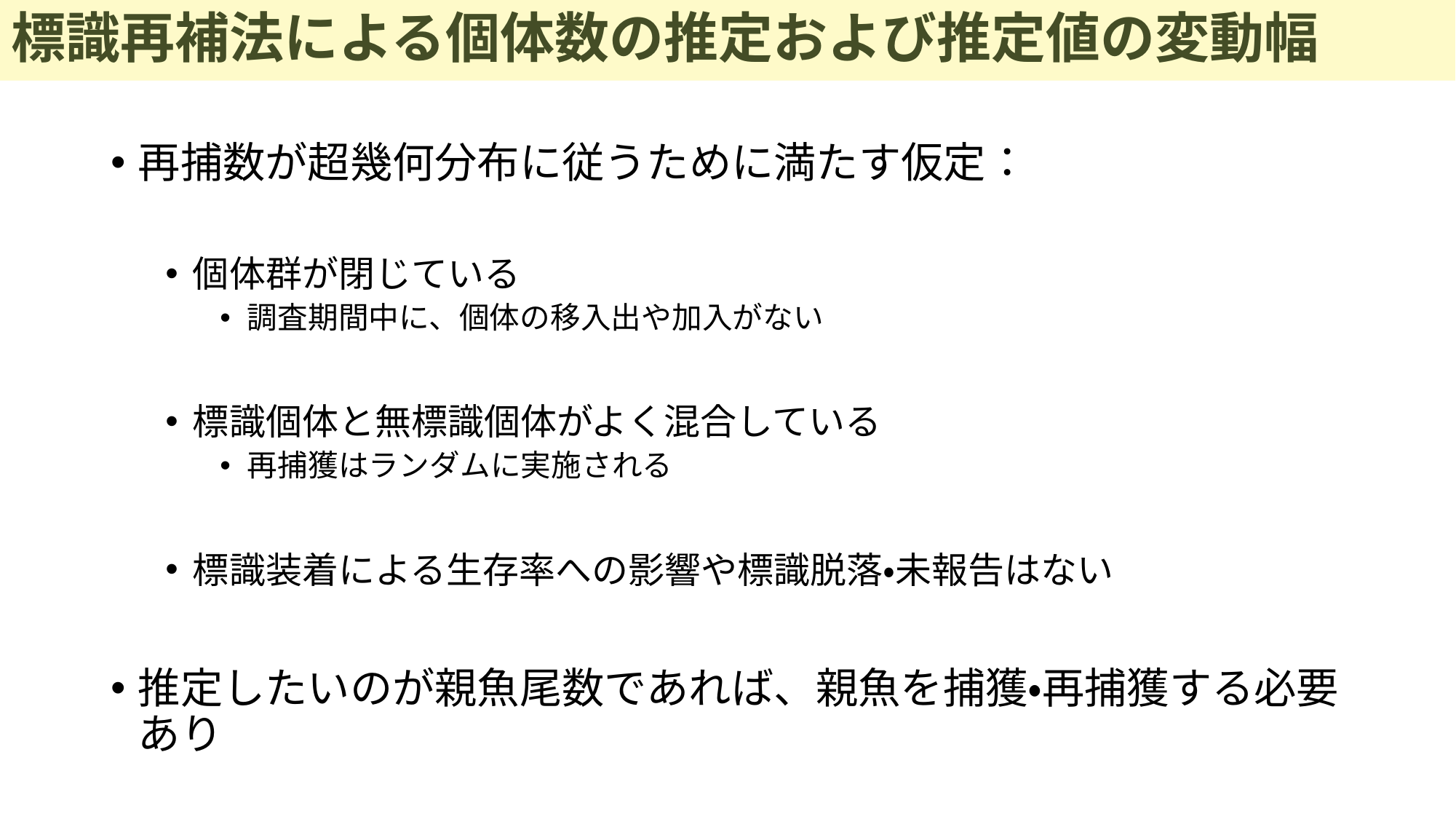

# 標識再補法による個体数の推定および推定値の変動幅
再捕数が超幾何分布に従うために満たす仮定：

個体群が閉じている
調査期間中に、個体の移入出や加入がない

標識個体と無標識個体がよく混合している
再捕獲はランダムに実施される

標識装着による生存率への影響や標識脱落・未報告はない

推定したいのが親魚尾数であれば、親魚を捕獲・再捕獲する必要あり